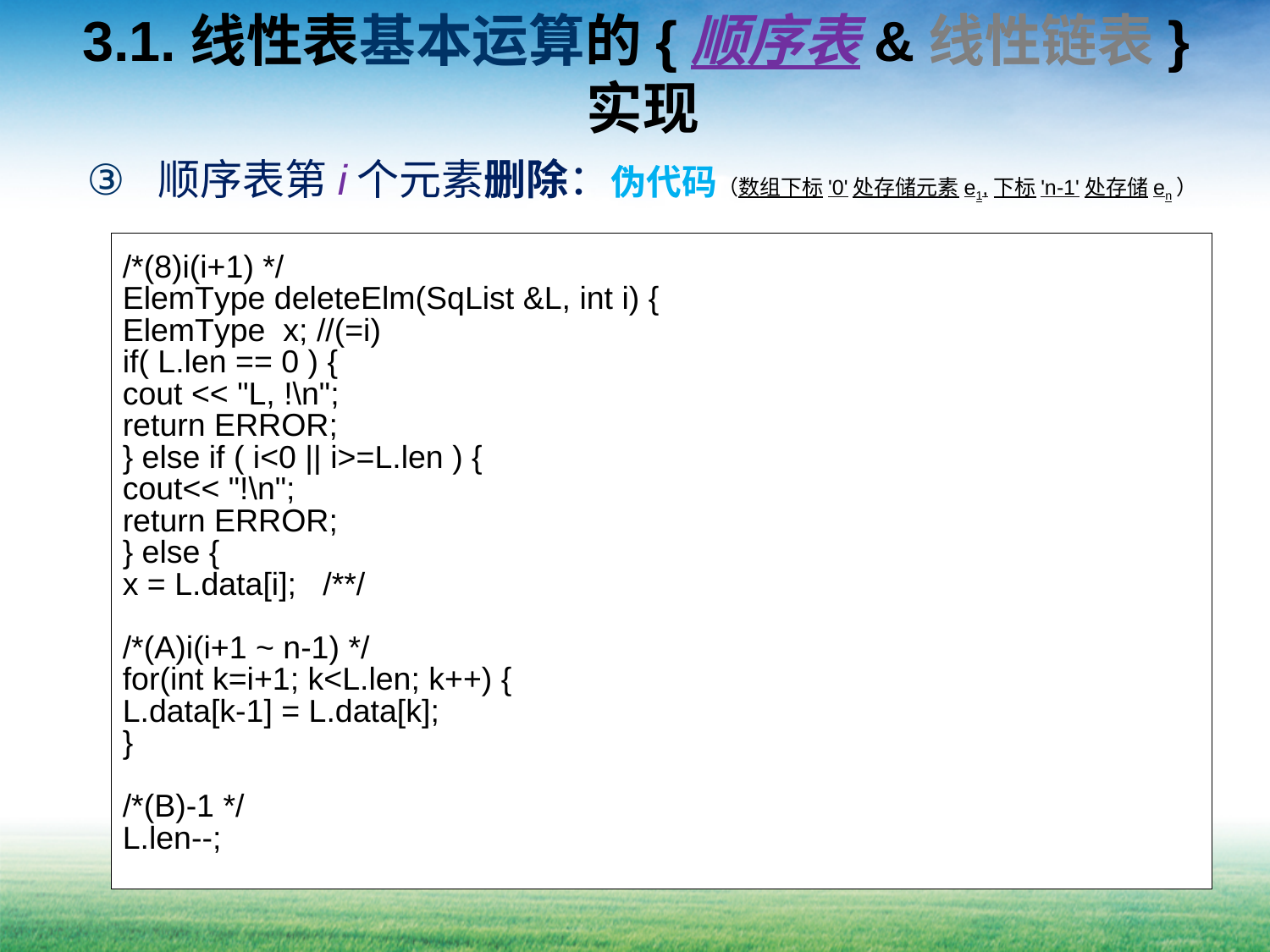

# 3.1.线性表基本运算的{顺序表&线性链表}实现
顺序表第i个元素删除：伪代码（数组下标'0'处存储元素e1,下标'n-1'处存储en）